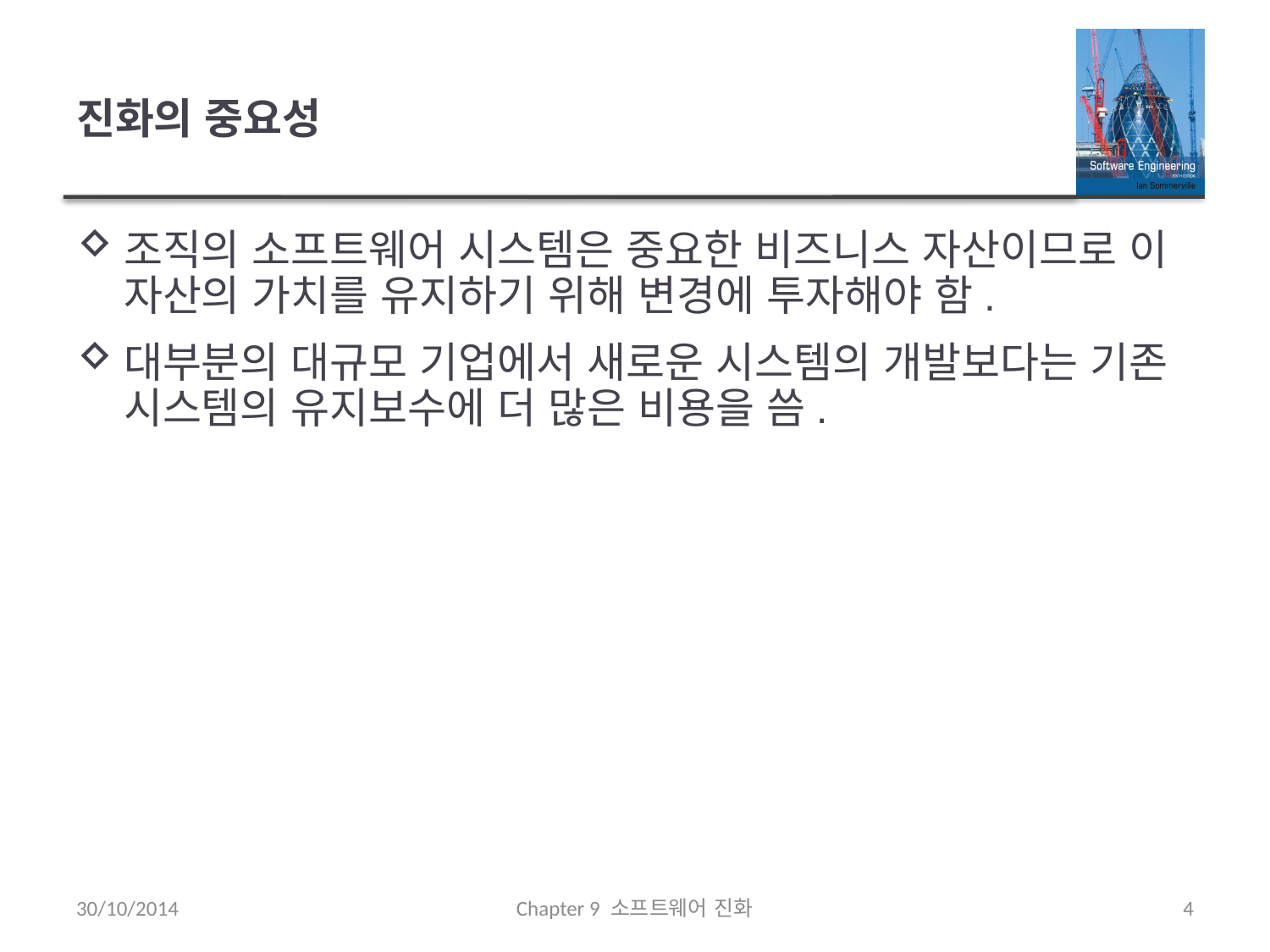

# 진화의 중요성
조직의 소프트웨어 시스템은 중요한 비즈니스 자산이므로 이 자산의 가치를 유지하기 위해 변경에 투자해야 함.
대부분의 대규모 기업에서 새로운 시스템의 개발보다는 기존 시스템의 유지보수에 더 많은 비용을 씀.
30/10/2014
Chapter 9 소프트웨어 진화
4